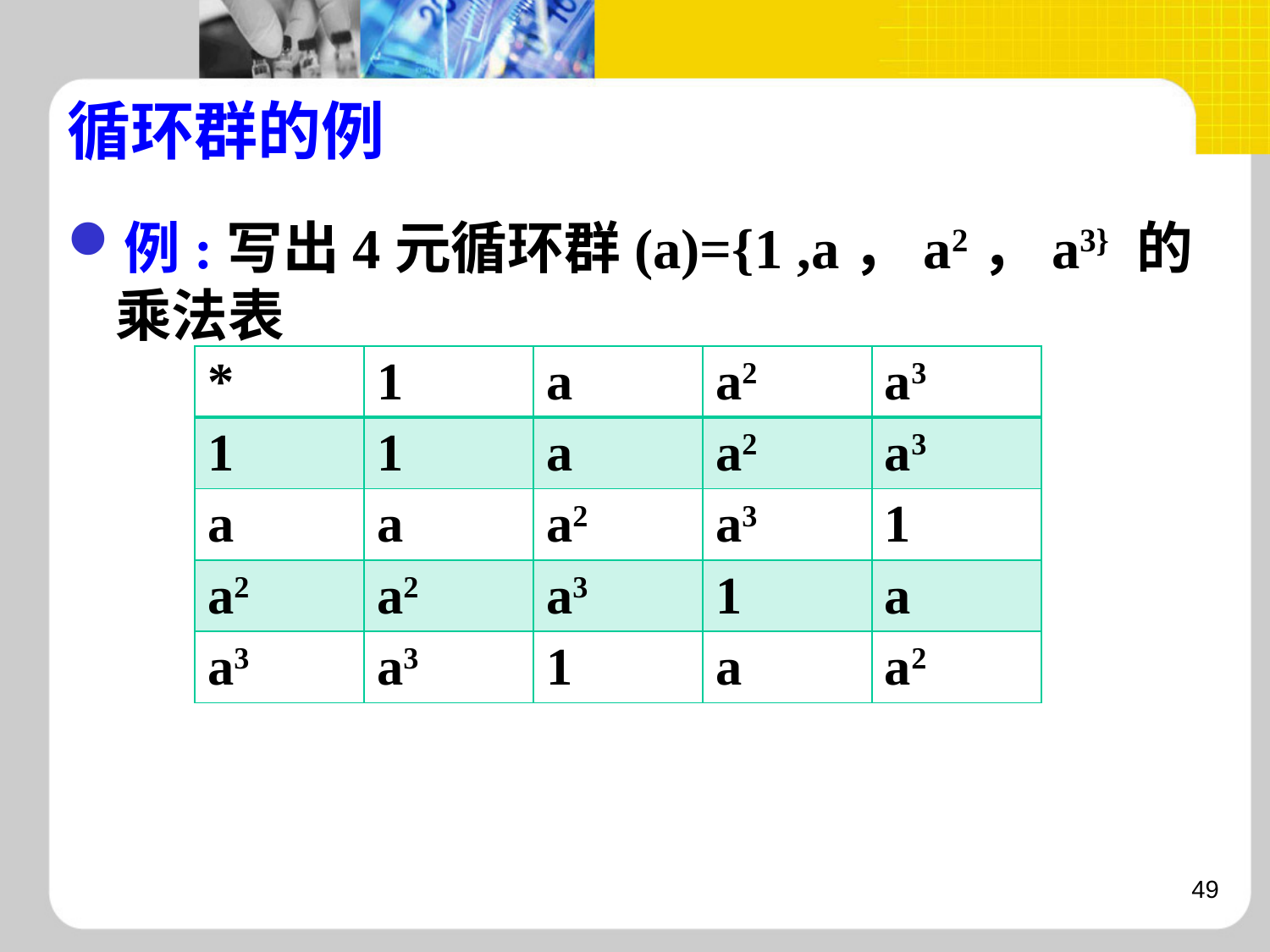

# 循环群的例
例:写出4元循环群(a)={1 ,a，a2，a3} 的乘法表

| \* | 1 | a | a2 | a3 |
| --- | --- | --- | --- | --- |
| 1 | 1 | a | a2 | a3 |
| a | a | a2 | a3 | 1 |
| a2 | a2 | a3 | 1 | a |
| a3 | a3 | 1 | a | a2 |
49